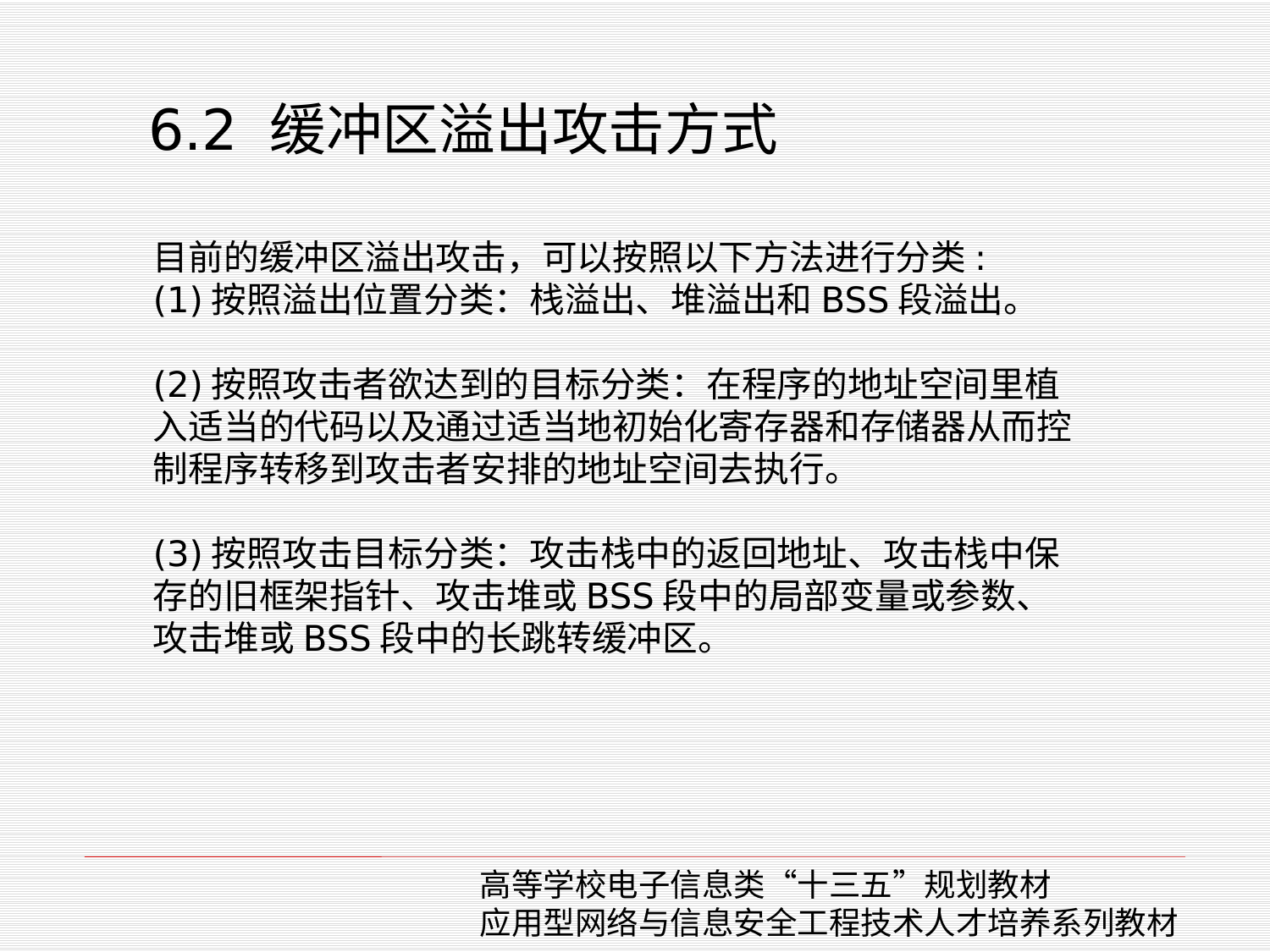

6.2 缓冲区溢出攻击方式
目前的缓冲区溢出攻击，可以按照以下方法进行分类:
(1)按照溢出位置分类：栈溢出、堆溢出和BSS段溢出。

(2)按照攻击者欲达到的目标分类：在程序的地址空间里植入适当的代码以及通过适当地初始化寄存器和存储器从而控制程序转移到攻击者安排的地址空间去执行。

(3)按照攻击目标分类：攻击栈中的返回地址、攻击栈中保存的旧框架指针、攻击堆或BSS段中的局部变量或参数、攻击堆或BSS段中的长跳转缓冲区。
高等学校电子信息类“十三五”规划教材
应用型网络与信息安全工程技术人才培养系列教材